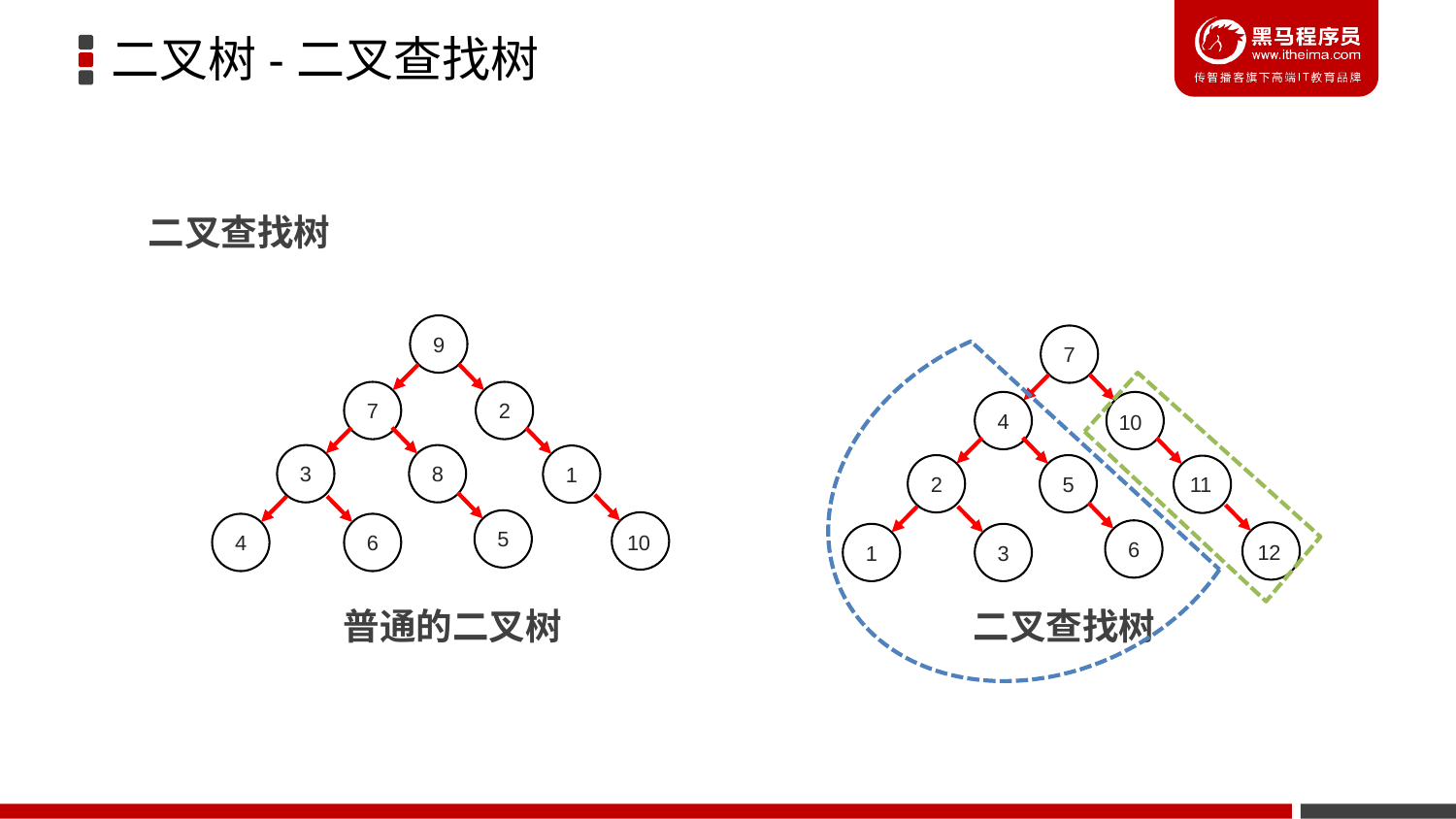

二叉树-二叉查找树
二叉查找树
9
7

7
2
4

10
3
8
1
2
5

11
5

4
6
6
10

1
3
12
普通的二叉树
二叉查找树